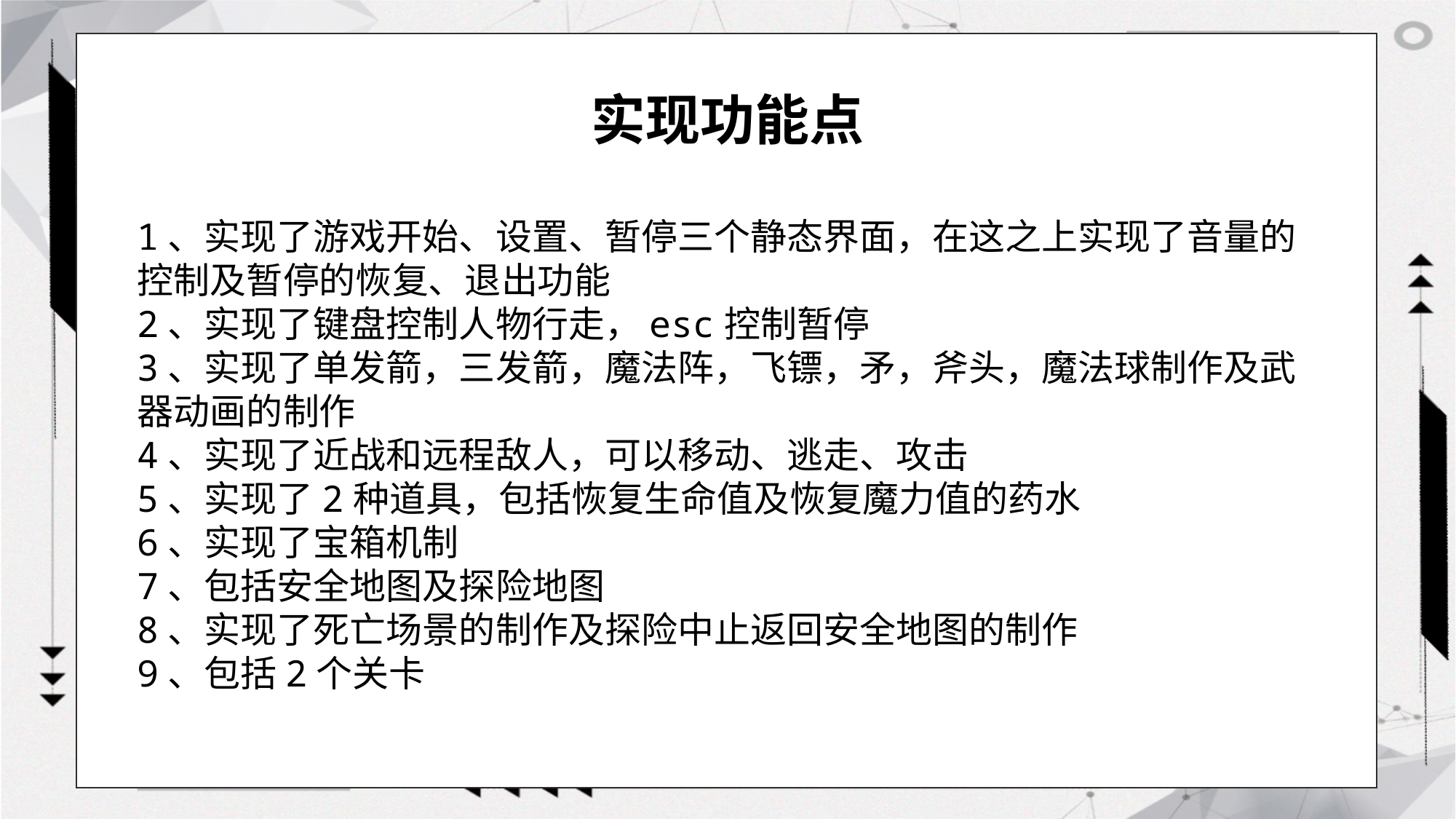

实现功能点
1、实现了游戏开始、设置、暂停三个静态界面，在这之上实现了音量的控制及暂停的恢复、退出功能
2、实现了键盘控制人物行走，esc控制暂停
3、实现了单发箭，三发箭，魔法阵，飞镖，矛，斧头，魔法球制作及武器动画的制作
4、实现了近战和远程敌人，可以移动、逃走、攻击
5、实现了2种道具，包括恢复生命值及恢复魔力值的药水
6、实现了宝箱机制
7、包括安全地图及探险地图
8、实现了死亡场景的制作及探险中止返回安全地图的制作
9、包括2个关卡